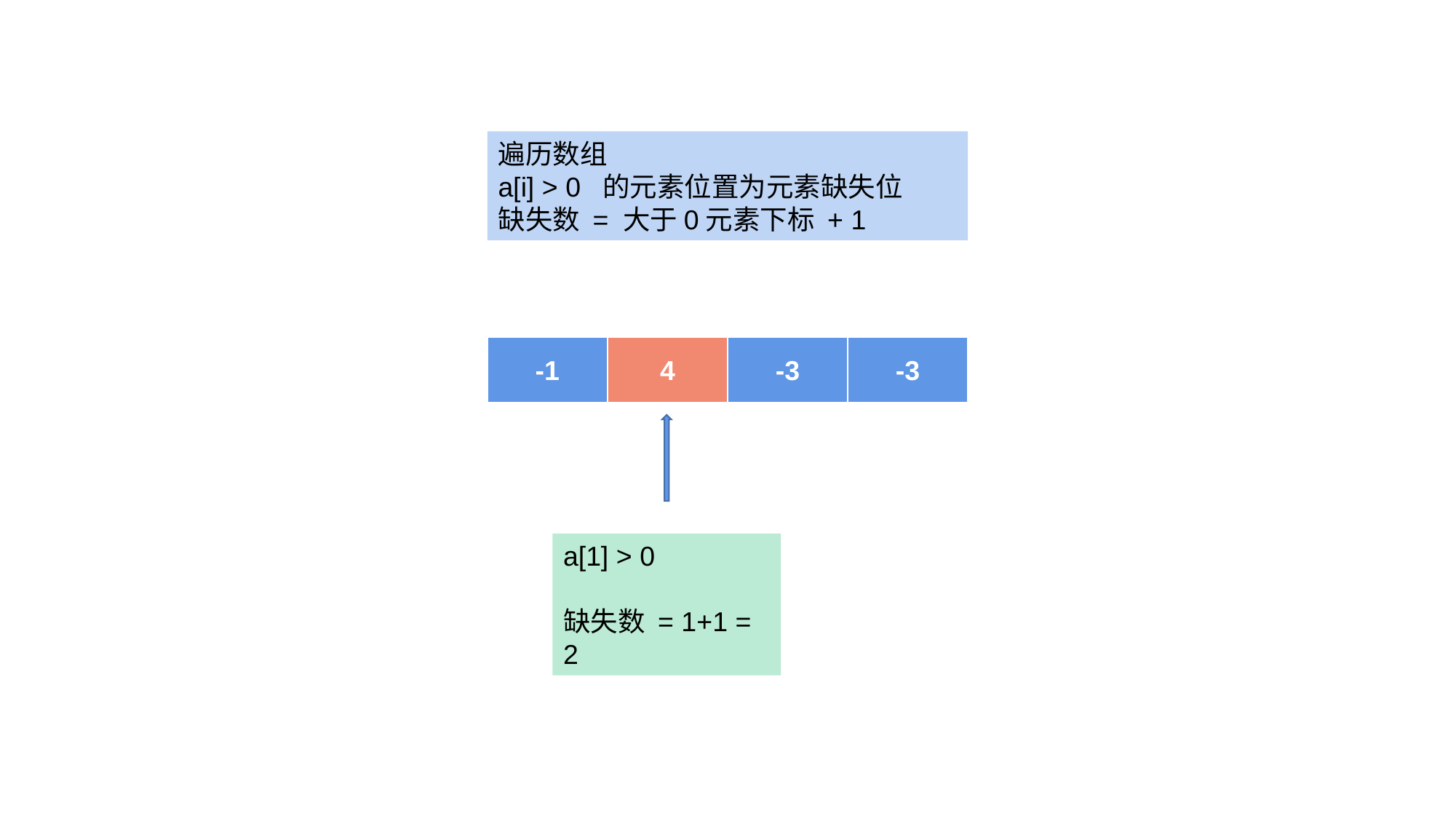

遍历数组
a[i] > 0  的元素位置为元素缺失位
缺失数 = 大于0元素下标 + 1
| -1 | 4 | -3 | -3 |
| --- | --- | --- | --- |

a[1] > 0

缺失数 = 1+1 = 2